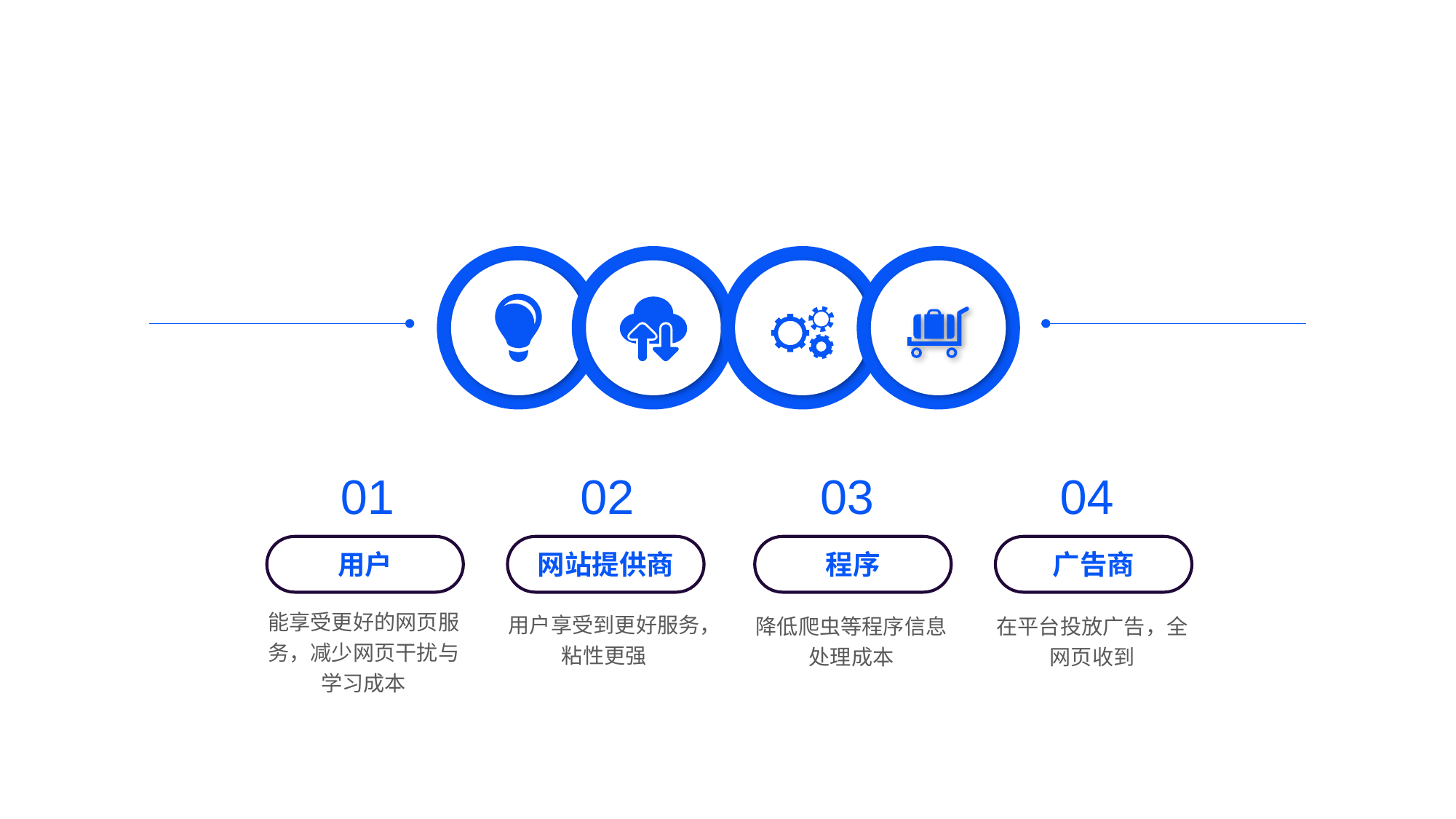

01
02
03
04

用户
网站提供商
程序
广告商
能享受更好的网页服务，减少网页干扰与学习成本
用户享受到更好服务，粘性更强
降低爬虫等程序信息处理成本
在平台投放广告，全网页收到